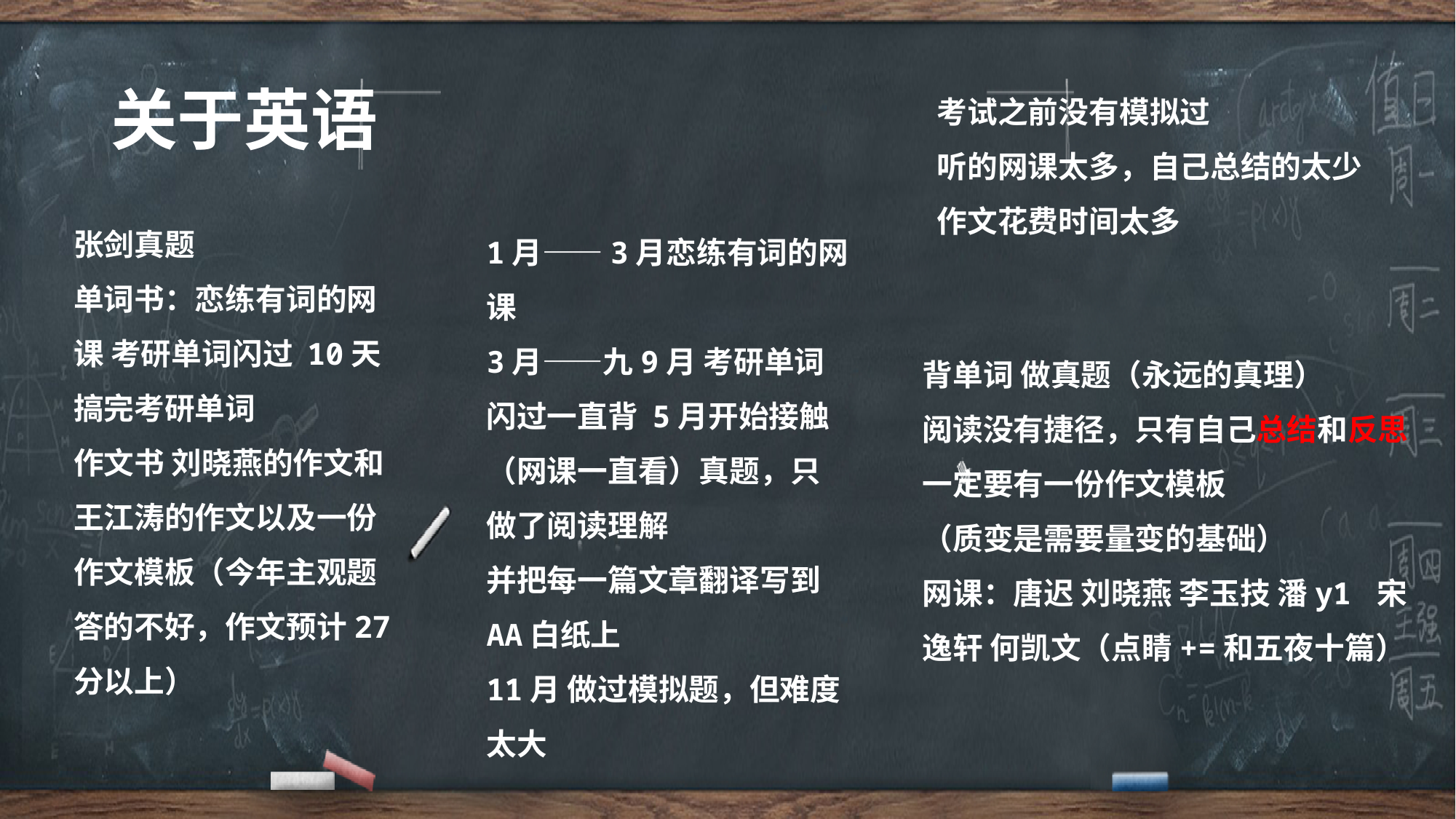

# 关于英语
考试之前没有模拟过
听的网课太多，自己总结的太少
作文花费时间太多

张剑真题
单词书：恋练有词的网课 考研单词闪过 10天搞完考研单词
作文书 刘晓燕的作文和王江涛的作文以及一份作文模板（今年主观题答的不好，作文预计27分以上）

1月——3月恋练有词的网课
3月——九9月 考研单词闪过一直背 5月开始接触（网课一直看）真题，只做了阅读理解
并把每一篇文章翻译写到AA白纸上
11月 做过模拟题，但难度太大
背单词 做真题（永远的真理）
阅读没有捷径，只有自己总结和反思
一定要有一份作文模板
（质变是需要量变的基础）
网课：唐迟 刘晓燕 李玉技 潘y1 宋逸轩 何凯文（点睛+=和五夜十篇）